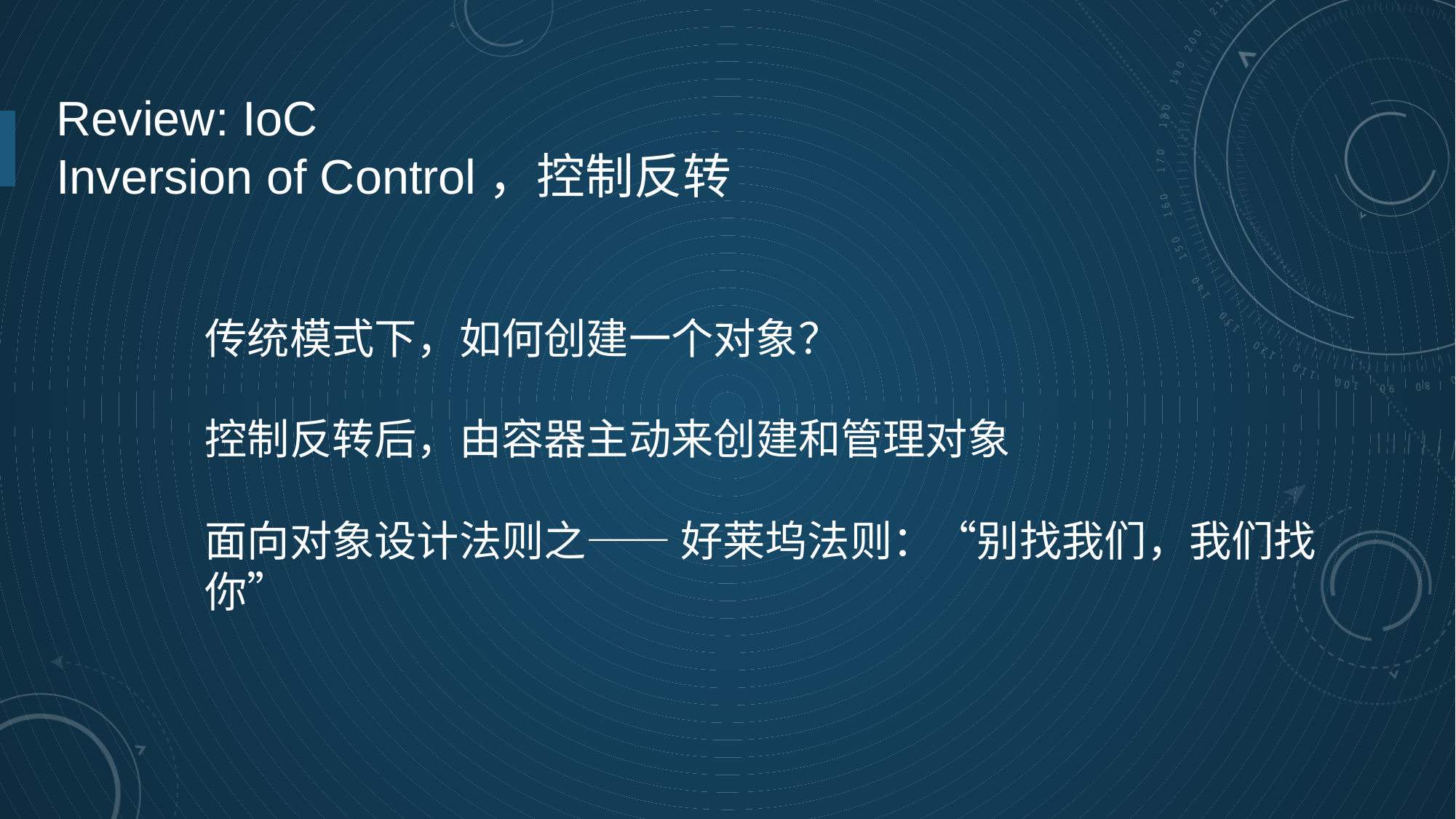

# Review: IoC Inversion of Control，控制反转
传统模式下，如何创建一个对象？
控制反转后，由容器主动来创建和管理对象
面向对象设计法则之—— 好莱坞法则：“别找我们，我们找你”